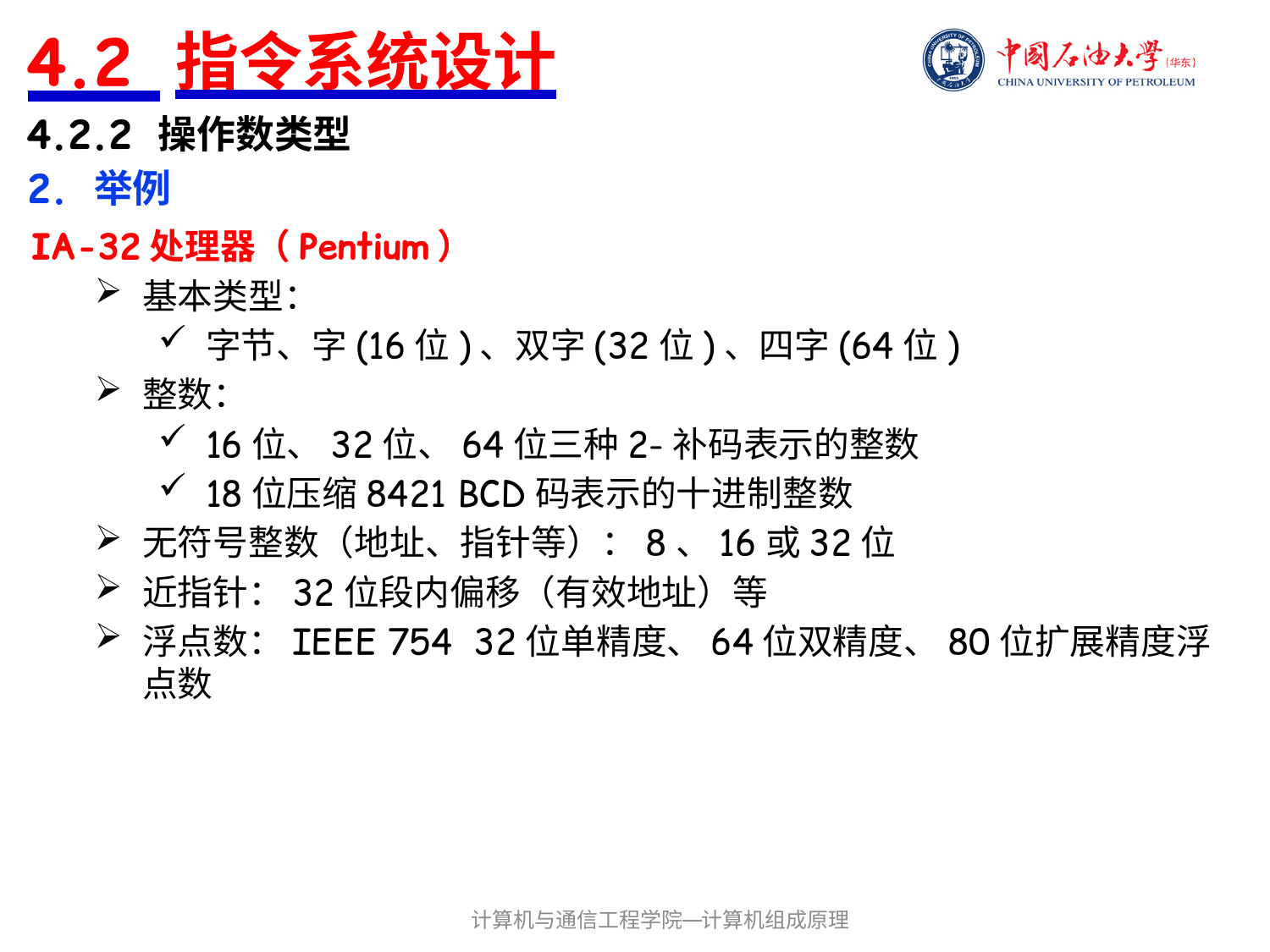

# 4.2 指令系统设计
4.2.2 操作数类型
2. 举例
IA-32处理器（Pentium）
基本类型：
字节、字(16位)、双字(32位)、四字(64位)
整数：
16位、32位、64位三种2-补码表示的整数
18位压缩8421 BCD码表示的十进制整数
无符号整数（地址、指针等）：8、16或32位
近指针：32位段内偏移（有效地址）等
浮点数：IEEE 754  32位单精度、64位双精度、80位扩展精度浮点数
计算机与通信工程学院—计算机组成原理
20